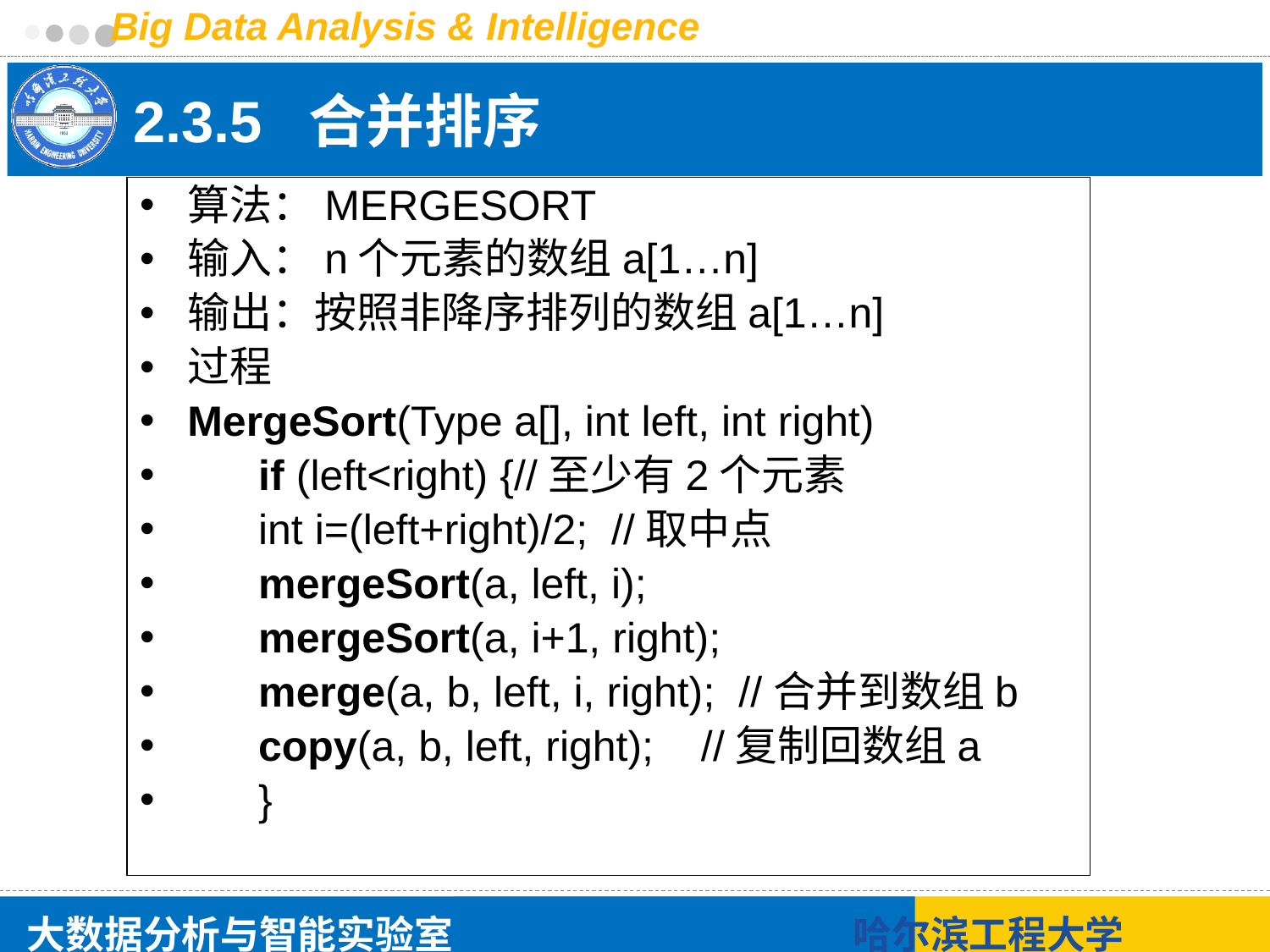

# 2.3.5  合并排序
算法：MERGESORT
输入：n个元素的数组a[1…n]
输出：按照非降序排列的数组a[1…n]
过程
MergeSort(Type a[], int left, int right)
      if (left<right) {//至少有2个元素
      int i=(left+right)/2;  //取中点
      mergeSort(a, left, i);
      mergeSort(a, i+1, right);
      merge(a, b, left, i, right);  //合并到数组b
      copy(a, b, left, right);    //复制回数组a
      }